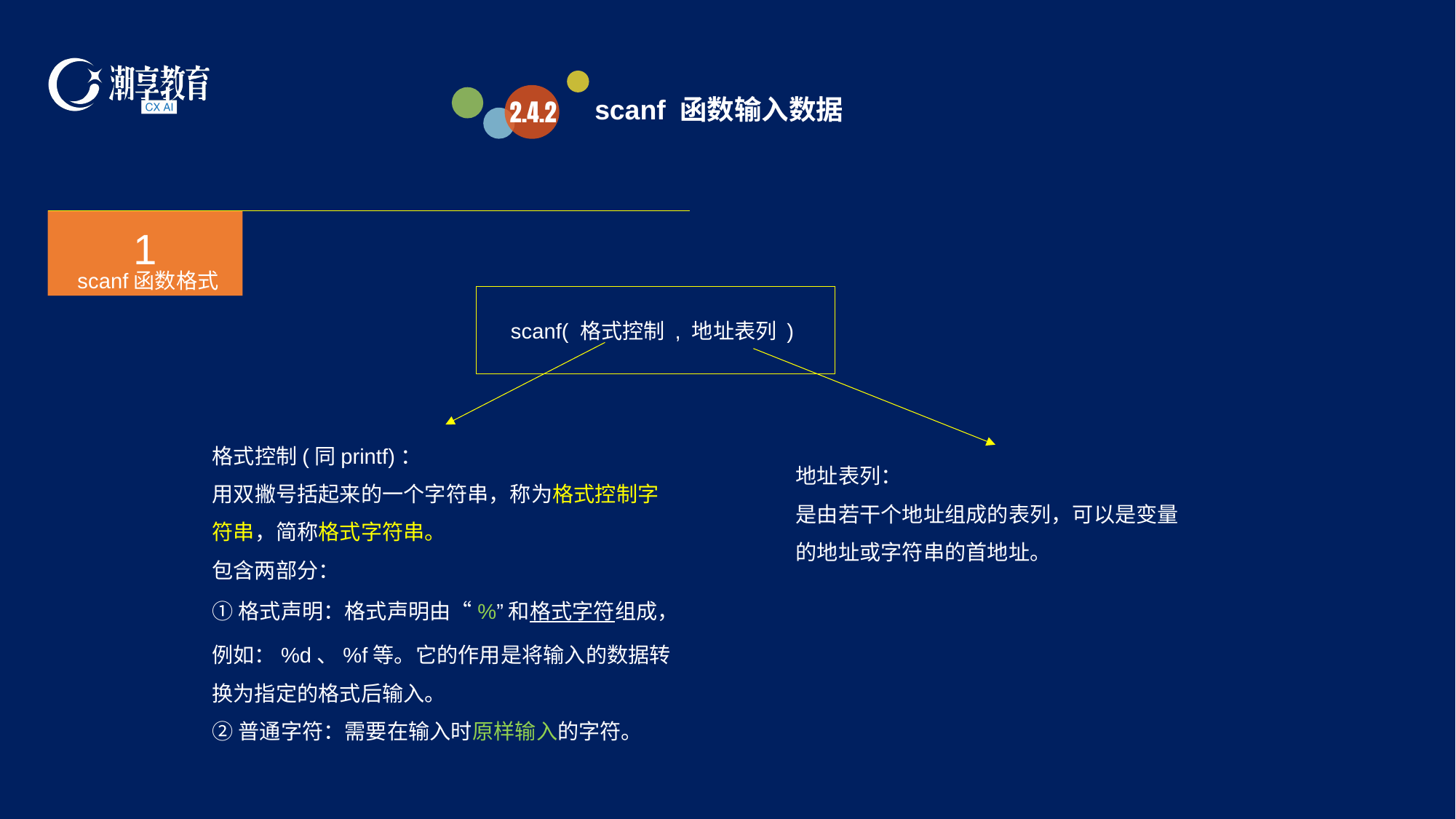

scanf 函数输入数据
2.4.2

1
scanf函数格式

    scanf( 格式控制 , 地址表列 )

格式控制(同printf)：
用双撇号括起来的一个字符串，称为格式控制字符串，简称格式字符串。
包含两部分：
①格式声明：格式声明由“%”和格式字符组成，例如：%d、%f等。它的作用是将输入的数据转换为指定的格式后输入。
②普通字符：需要在输入时原样输入的字符。
地址表列：
是由若干个地址组成的表列，可以是变量的地址或字符串的首地址。